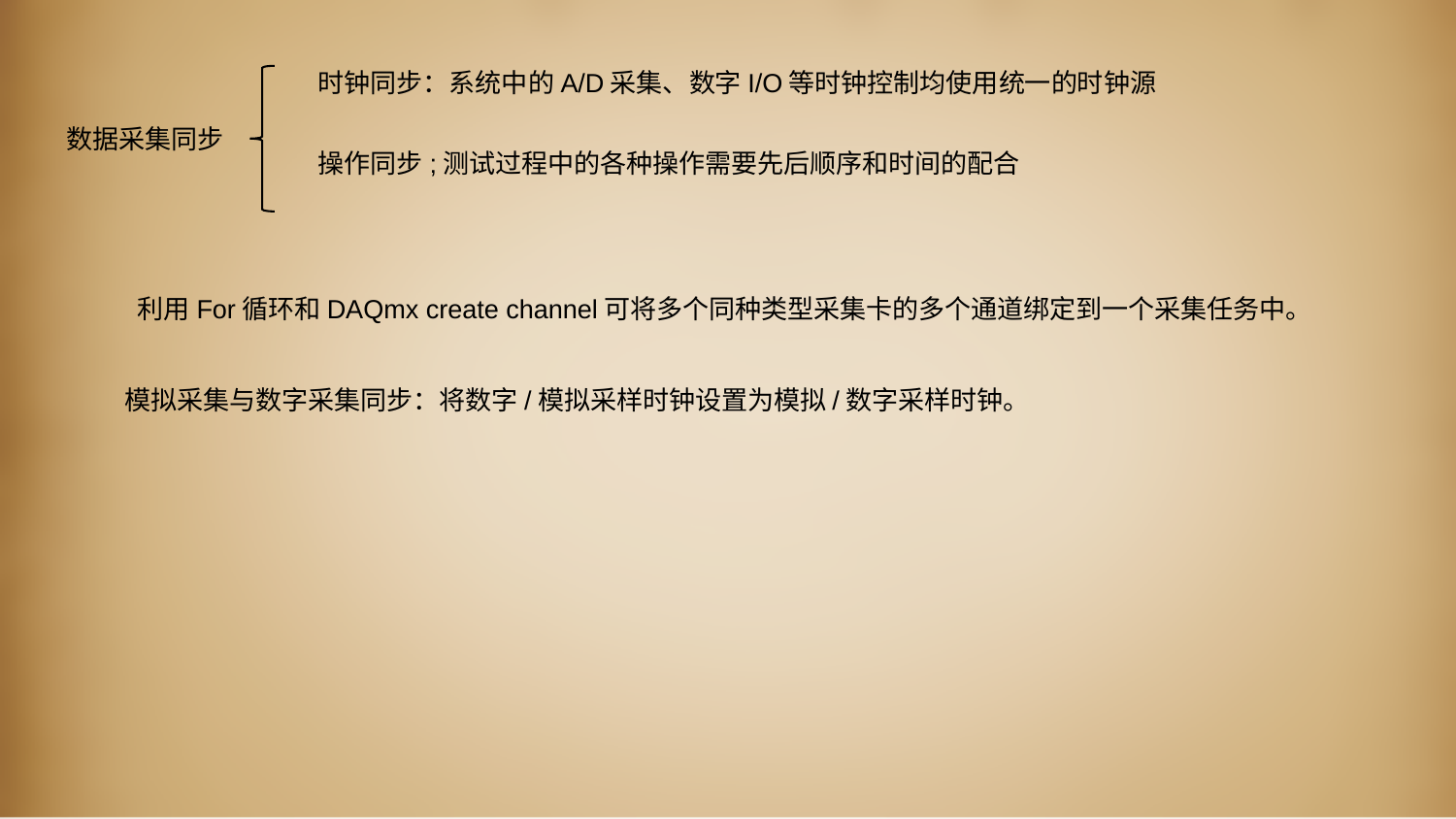

时钟同步：系统中的A/D采集、数字I/O等时钟控制均使用统一的时钟源

数据采集同步
操作同步;测试过程中的各种操作需要先后顺序和时间的配合

利用For循环和DAQmx create channel可将多个同种类型采集卡的多个通道绑定到一个采集任务中。
模拟采集与数字采集同步：将数字/模拟采样时钟设置为模拟/数字采样时钟。